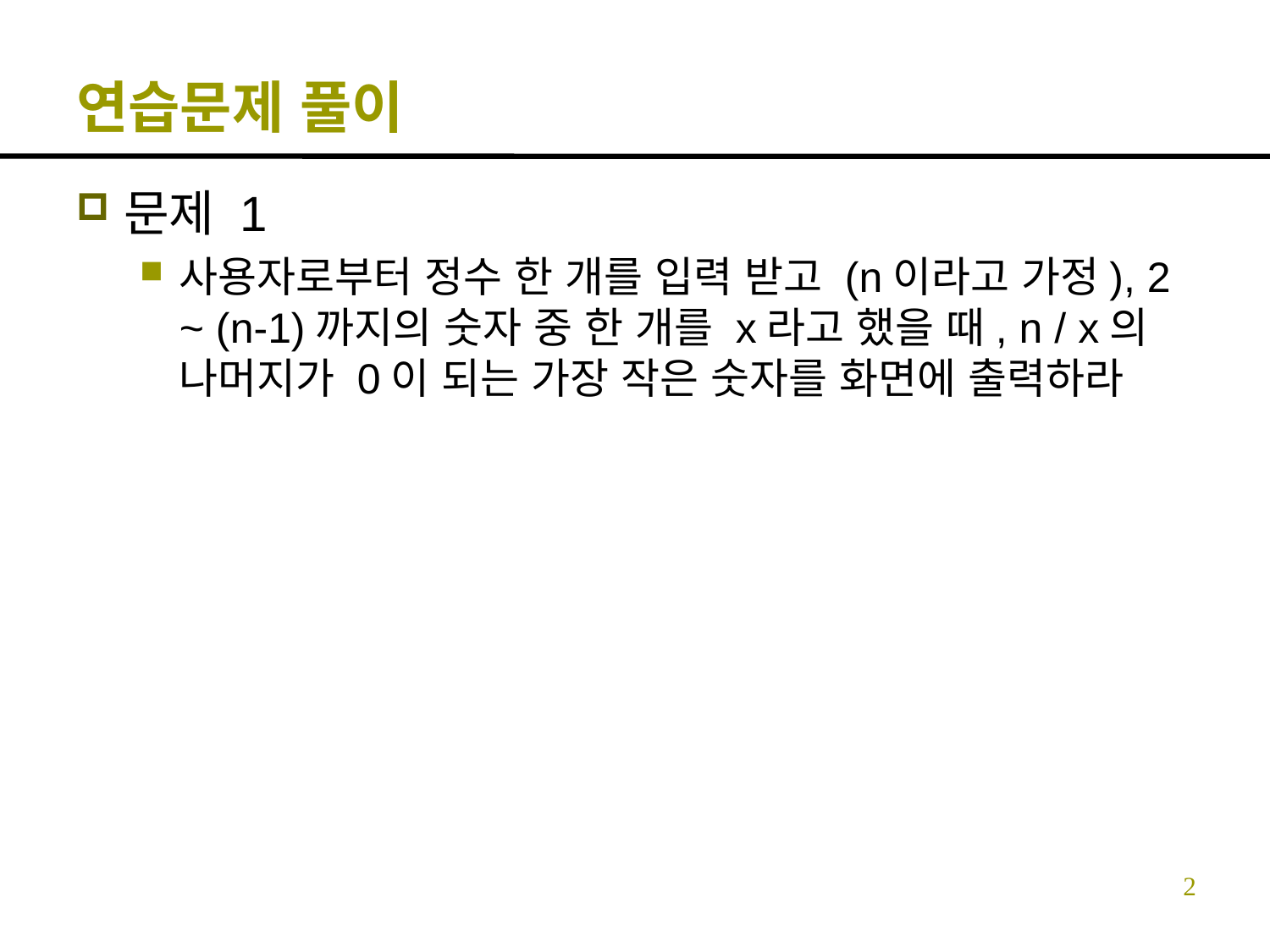

# 연습문제 풀이
문제 1
사용자로부터 정수 한 개를 입력 받고 (n이라고 가정), 2 ~ (n-1)까지의 숫자 중 한 개를 x라고 했을 때, n / x의 나머지가 0이 되는 가장 작은 숫자를 화면에 출력하라